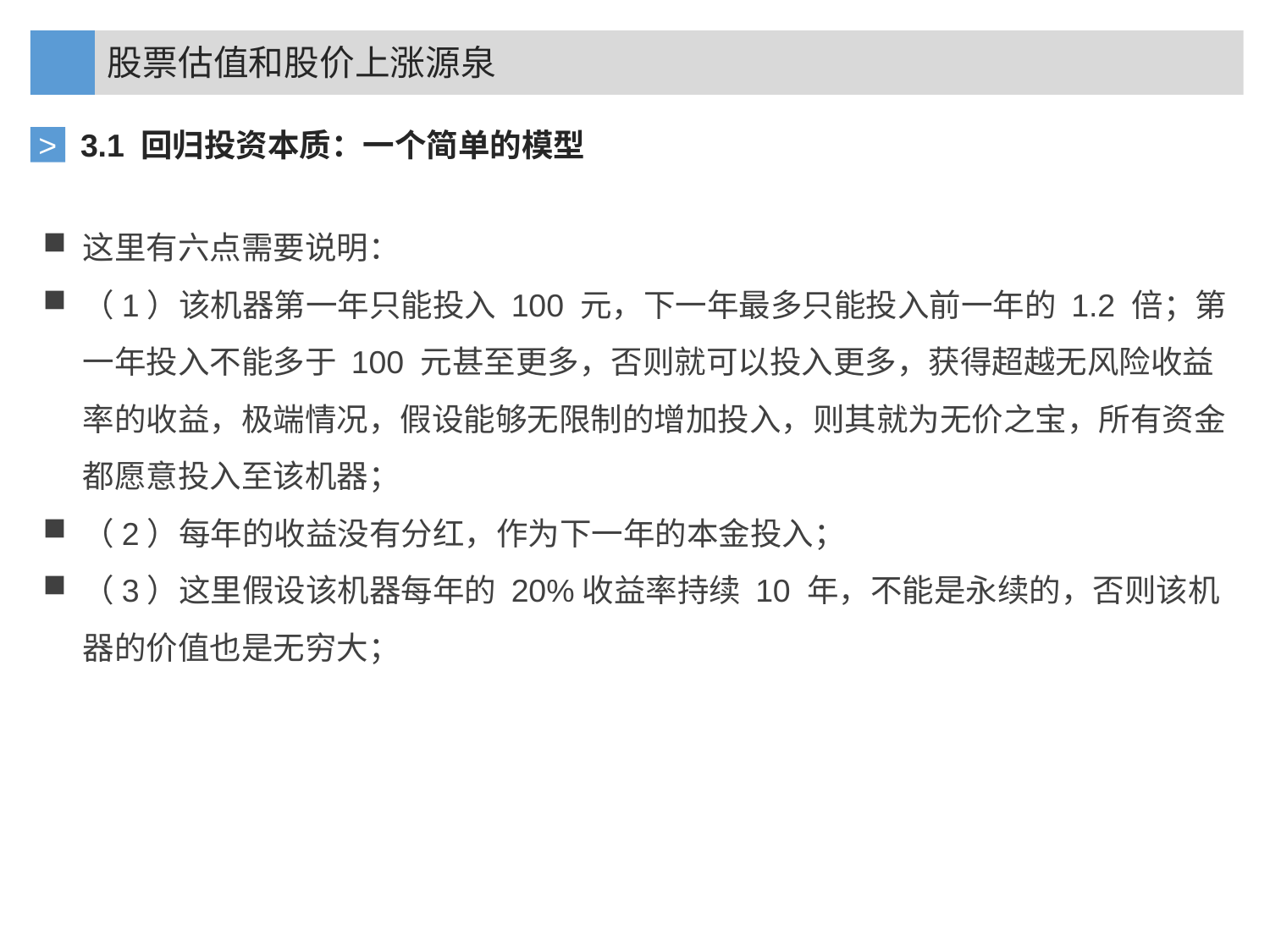

股票估值和股价上涨源泉
3.1 回归投资本质：一个简单的模型
>
这里有六点需要说明：
（1）该机器第一年只能投入 100 元，下一年最多只能投入前一年的 1.2 倍；第一年投入不能多于 100 元甚至更多，否则就可以投入更多，获得超越无风险收益率的收益，极端情况，假设能够无限制的增加投入，则其就为无价之宝，所有资金都愿意投入至该机器；
（2）每年的收益没有分红，作为下一年的本金投入；
（3）这里假设该机器每年的 20%收益率持续 10 年，不能是永续的，否则该机器的价值也是无穷大；